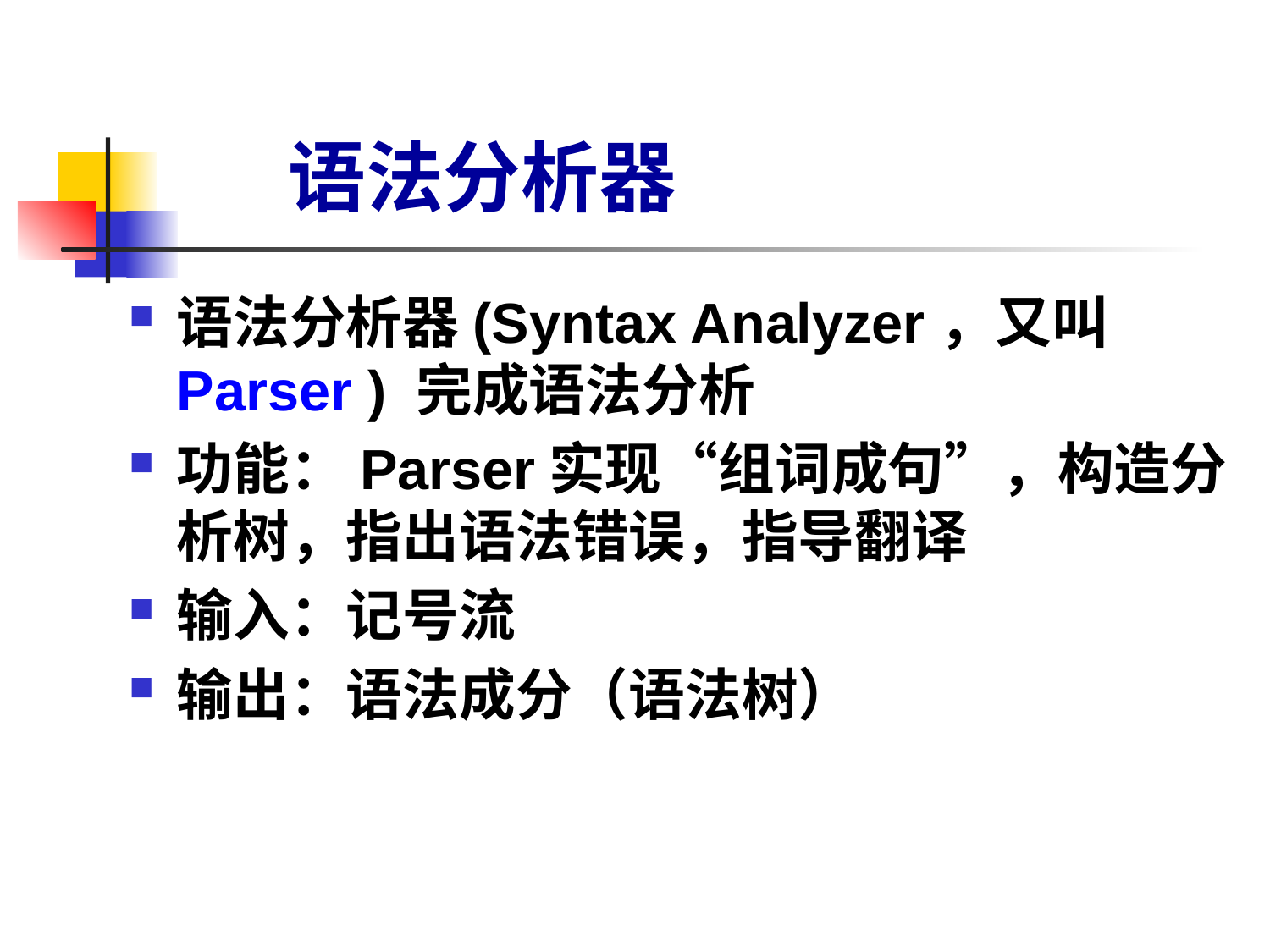

# 语法分析器
语法分析器(Syntax Analyzer，又叫Parser ) 完成语法分析
功能：Parser实现“组词成句”，构造分析树，指出语法错误，指导翻译
输入：记号流
输出：语法成分（语法树）